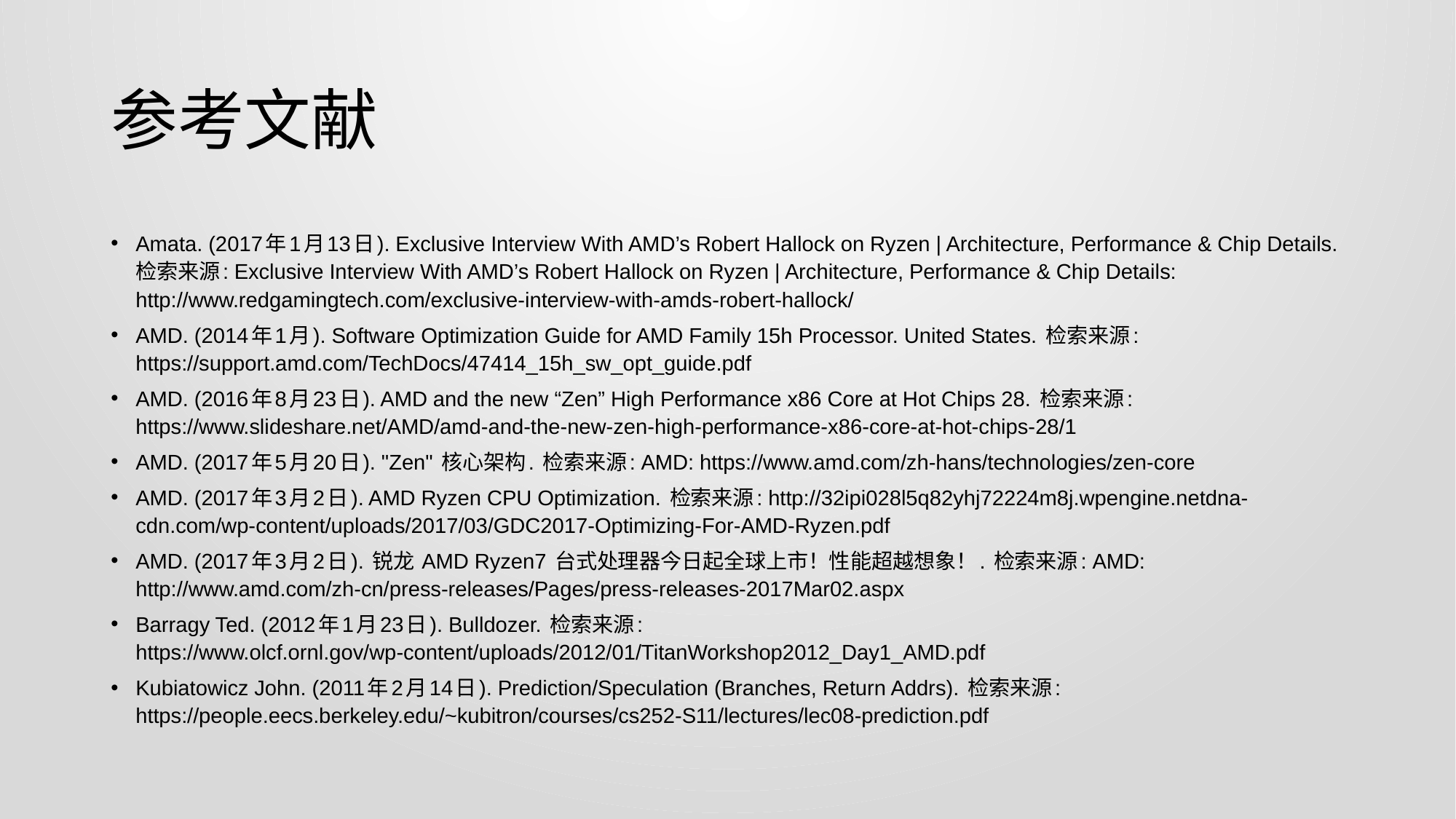

# 参考文献
Amata. (2017年1月13日). Exclusive Interview With AMD’s Robert Hallock on Ryzen | Architecture, Performance & Chip Details. 检索来源: Exclusive Interview With AMD’s Robert Hallock on Ryzen | Architecture, Performance & Chip Details: http://www.redgamingtech.com/exclusive-interview-with-amds-robert-hallock/
AMD. (2014年1月). Software Optimization Guide for AMD Family 15h Processor. United States. 检索来源: https://support.amd.com/TechDocs/47414_15h_sw_opt_guide.pdf
AMD. (2016年8月23日). AMD and the new “Zen” High Performance x86 Core at Hot Chips 28. 检索来源: https://www.slideshare.net/AMD/amd-and-the-new-zen-high-performance-x86-core-at-hot-chips-28/1
AMD. (2017年5月20日). "Zen" 核心架构. 检索来源: AMD: https://www.amd.com/zh-hans/technologies/zen-core
AMD. (2017年3月2日). AMD Ryzen CPU Optimization. 检索来源: http://32ipi028l5q82yhj72224m8j.wpengine.netdna-cdn.com/wp-content/uploads/2017/03/GDC2017-Optimizing-For-AMD-Ryzen.pdf
AMD. (2017年3月2日). 锐龙 AMD Ryzen7 台式处理器今日起全球上市！性能超越想象！. 检索来源: AMD: http://www.amd.com/zh-cn/press-releases/Pages/press-releases-2017Mar02.aspx
Barragy Ted. (2012年1月23日). Bulldozer. 检索来源: https://www.olcf.ornl.gov/wp-content/uploads/2012/01/TitanWorkshop2012_Day1_AMD.pdf
Kubiatowicz John. (2011年2月14日). Prediction/Speculation (Branches, Return Addrs). 检索来源: https://people.eecs.berkeley.edu/~kubitron/courses/cs252-S11/lectures/lec08-prediction.pdf